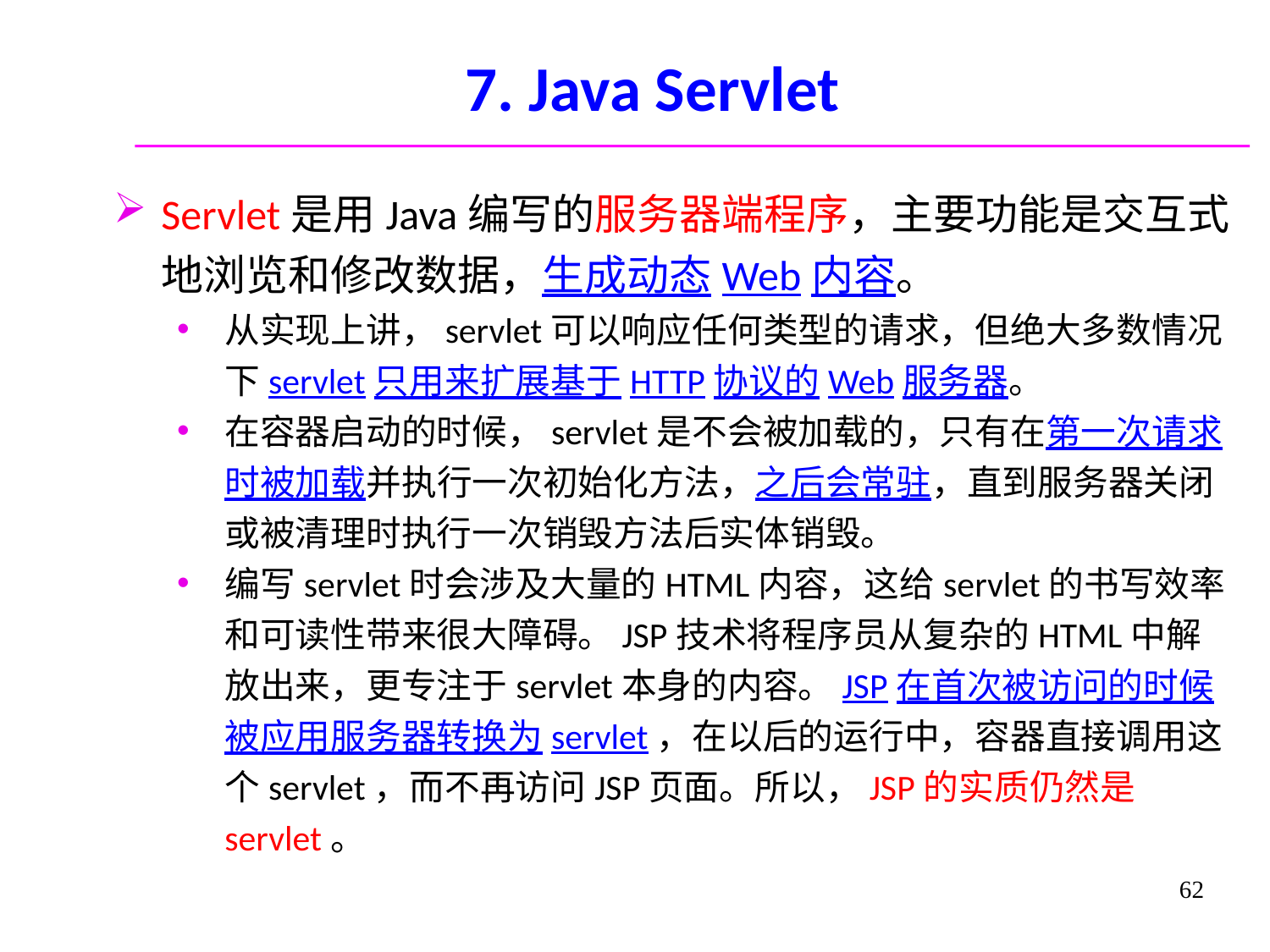

# 7. Java Servlet

Servlet是用Java编写的服务器端程序，主要功能是交互式地浏览和修改数据，生成动态Web内容。
从实现上讲，servlet可以响应任何类型的请求，但绝大多数情况下servlet只用来扩展基于HTTP协议的Web服务器。
在容器启动的时候，servlet是不会被加载的，只有在第一次请求时被加载并执行一次初始化方法，之后会常驻，直到服务器关闭或被清理时执行一次销毁方法后实体销毁。
编写servlet时会涉及大量的HTML内容，这给servlet的书写效率和可读性带来很大障碍。JSP技术将程序员从复杂的HTML中解放出来，更专注于servlet本身的内容。JSP在首次被访问的时候被应用服务器转换为servlet，在以后的运行中，容器直接调用这个servlet，而不再访问JSP页面。所以，JSP的实质仍然是servlet。
62